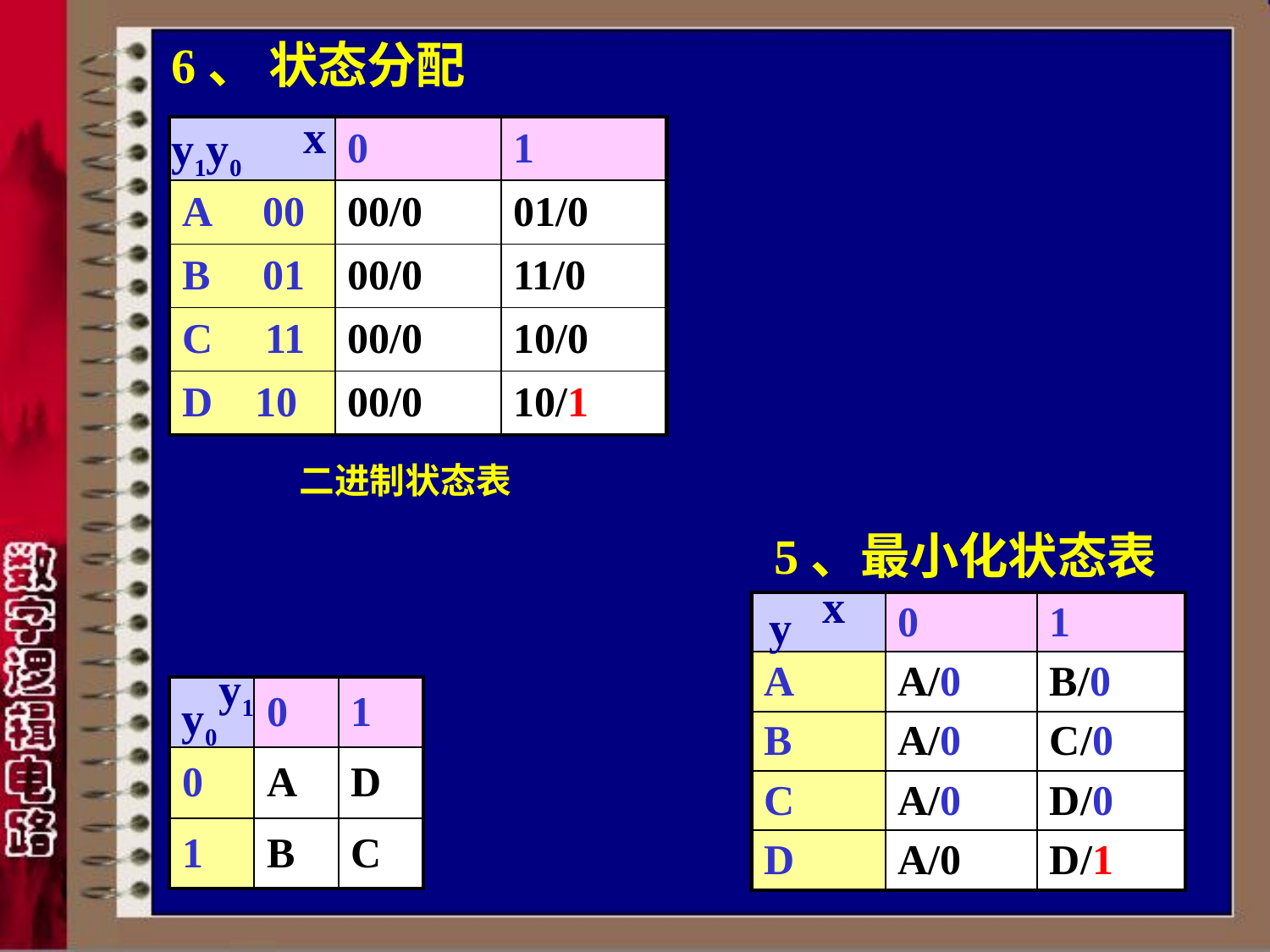

# 6、 状态分配
x
y1y0
|  | 0 | 1 |
| --- | --- | --- |
| A 00 | 00/0 | 01/0 |
| B 01 | 00/0 | 11/0 |
| C 11 | 00/0 | 10/0 |
| D 10 | 00/0 | 10/1 |
二进制状态表
5、最小化状态表
x
y
|  | 0 | 1 |
| --- | --- | --- |
| A | A/0 | B/0 |
| B | A/0 | C/0 |
| C | A/0 | D/0 |
| D | A/0 | D/1 |
y1
y0
|  | 0 | 1 |
| --- | --- | --- |
| 0 | A | D |
| 1 | B | C |